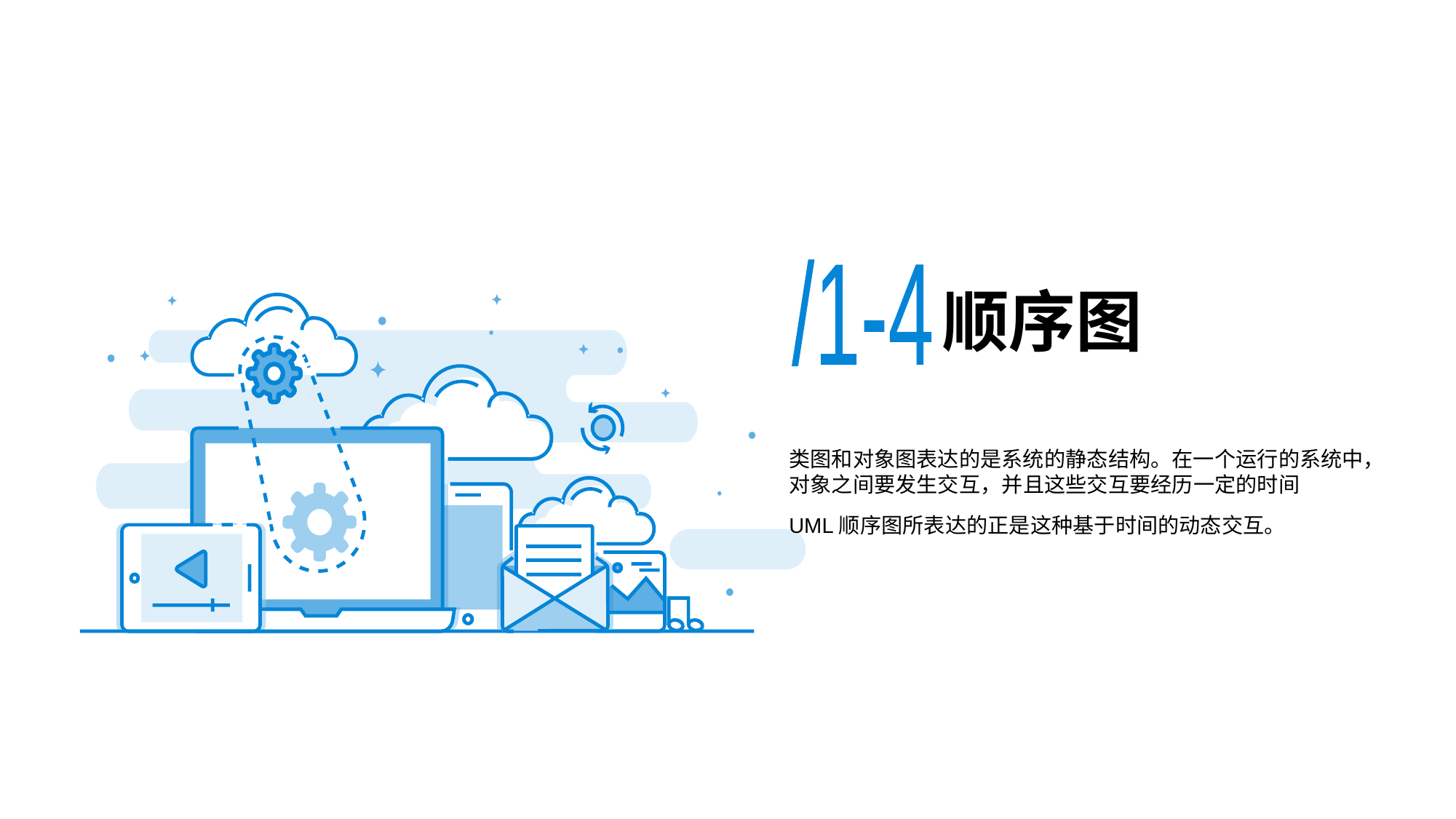

# 顺序图
/1-4
类图和对象图表达的是系统的静态结构。在一个运行的系统中，对象之间要发生交互，并且这些交互要经历一定的时间
UML顺序图所表达的正是这种基于时间的动态交互。